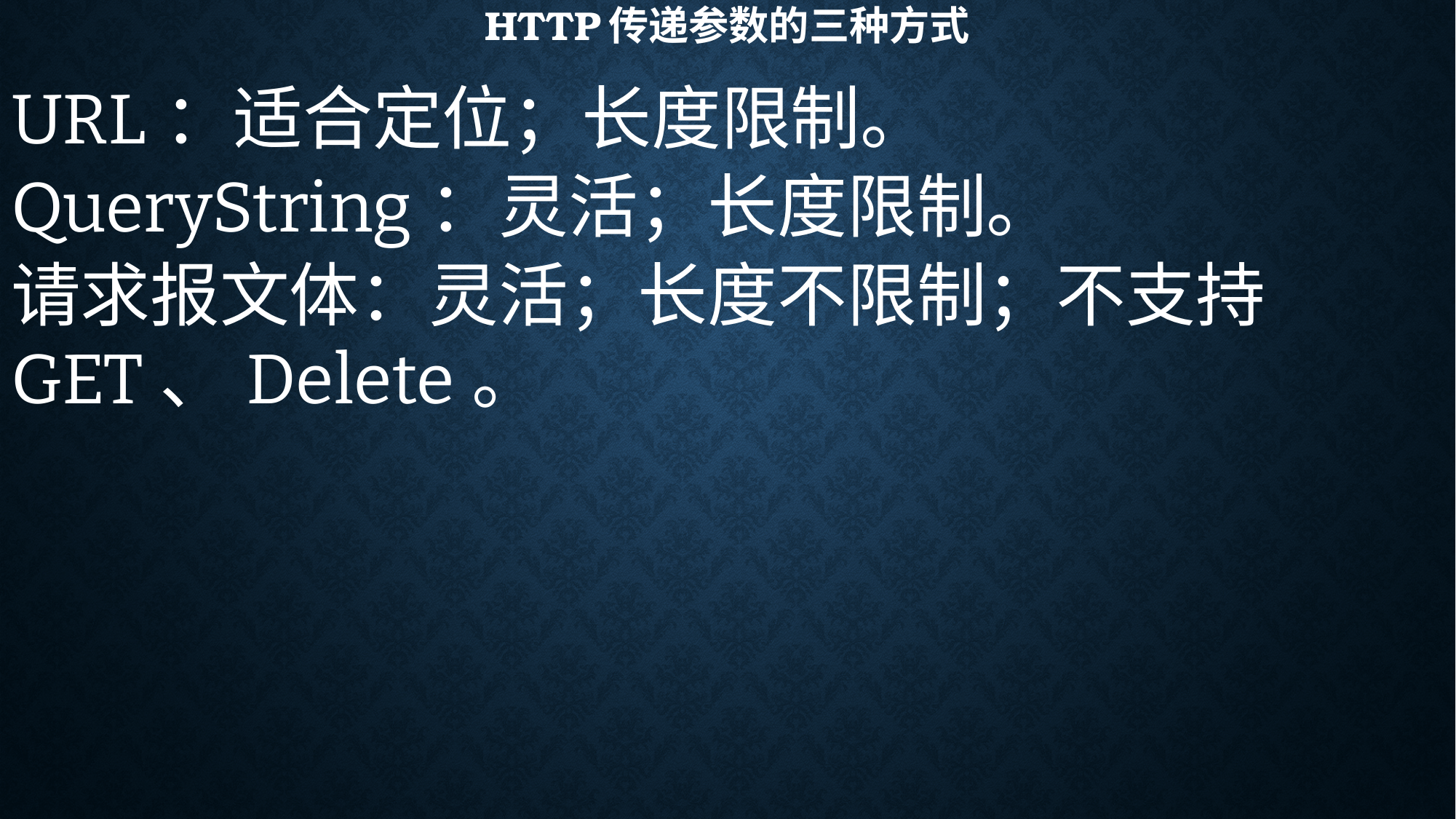

# HTTP传递参数的三种方式
URL：适合定位；长度限制。
QueryString：灵活；长度限制。
请求报文体：灵活；长度不限制；不支持GET、Delete。